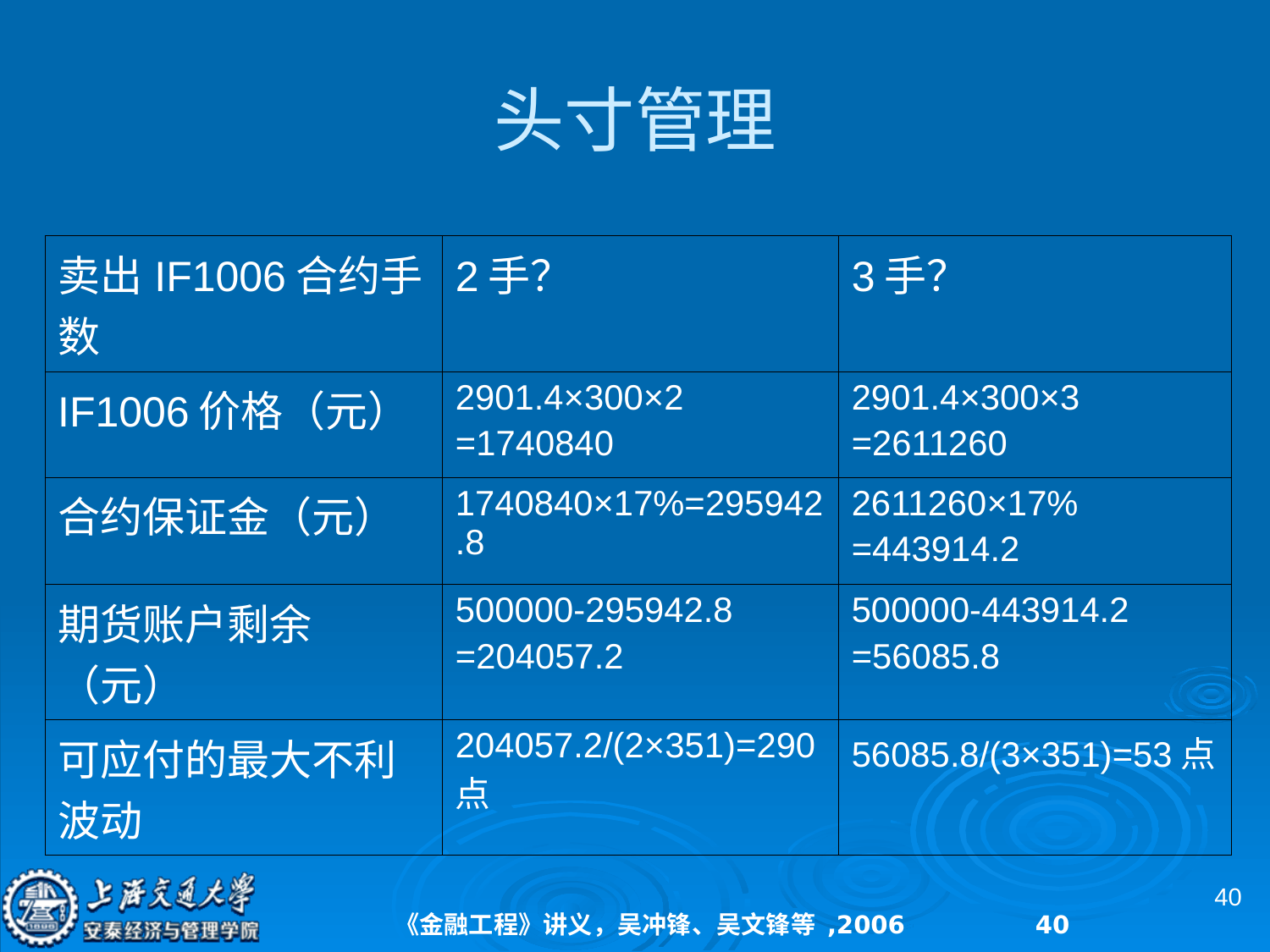

# 头寸管理
| 卖出IF1006合约手数 | 2手？ | 3手？ |
| --- | --- | --- |
| IF1006价格（元） | 2901.4×300×2 =1740840 | 2901.4×300×3 =2611260 |
| 合约保证金（元） | 1740840×17%=295942.8 | 2611260×17% =443914.2 |
| 期货账户剩余（元） | 500000-295942.8 =204057.2 | 500000-443914.2 =56085.8 |
| 可应付的最大不利波动 | 204057.2/(2×351)=290点 | 56085.8/(3×351)=53点 |
40